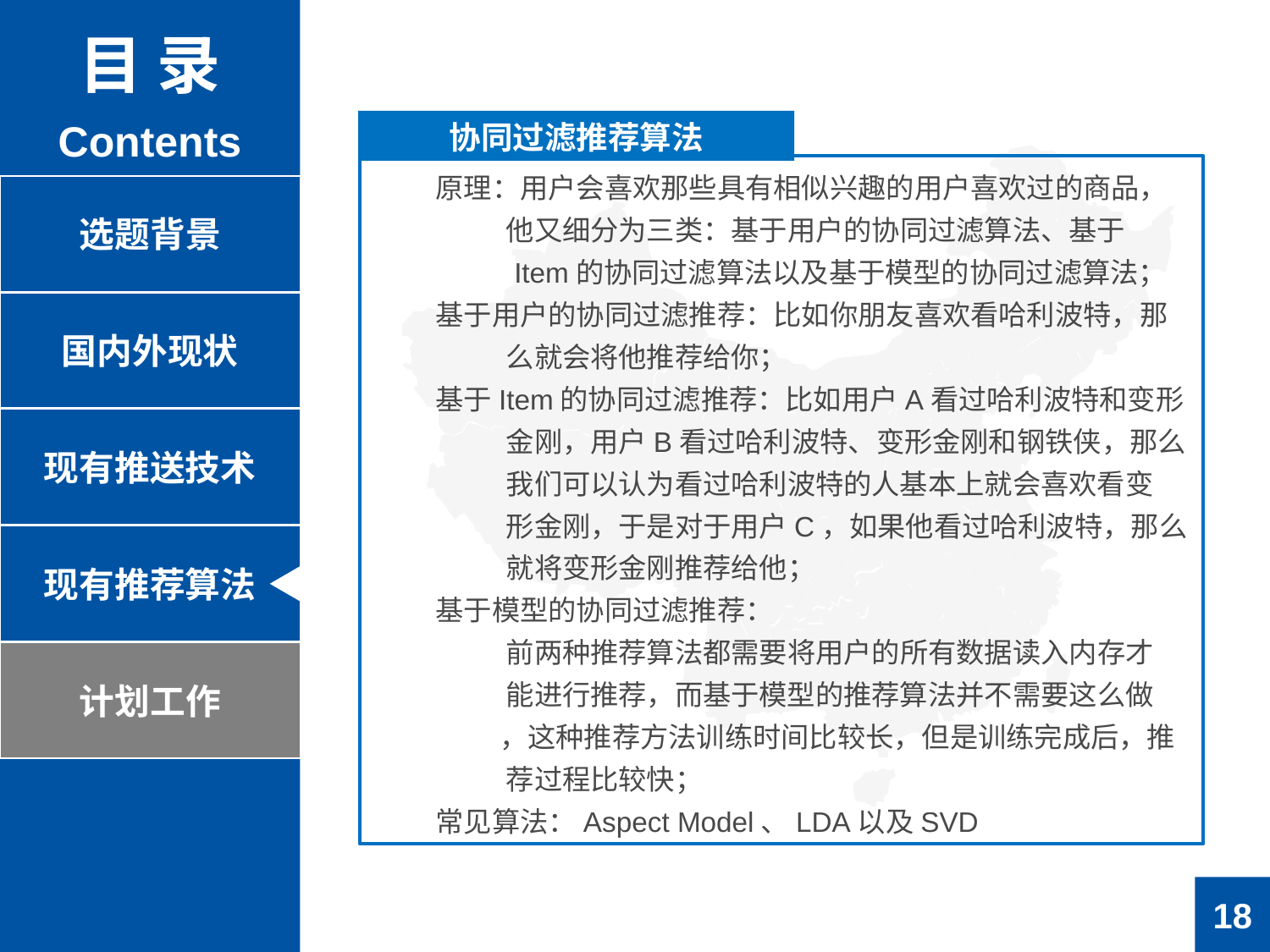

目 录
Contents
协同过滤推荐算法
原理：用户会喜欢那些具有相似兴趣的用户喜欢过的商品，
          他又细分为三类：基于用户的协同过滤算法、基于
          Item的协同过滤算法以及基于模型的协同过滤算法；
基于用户的协同过滤推荐：比如你朋友喜欢看哈利波特，那
          么就会将他推荐给你；
基于Item的协同过滤推荐：比如用户A看过哈利波特和变形
          金刚，用户B看过哈利波特、变形金刚和钢铁侠，那么
          我们可以认为看过哈利波特的人基本上就会喜欢看变
          形金刚，于是对于用户C，如果他看过哈利波特，那么
          就将变形金刚推荐给他；
基于模型的协同过滤推荐：
          前两种推荐算法都需要将用户的所有数据读入内存才
          能进行推荐，而基于模型的推荐算法并不需要这么做
         ，这种推荐方法训练时间比较长，但是训练完成后，推
          荐过程比较快；
常见算法：Aspect Model、LDA以及SVD
选题背景
国内外现状
现有推送技术
现有推荐算法

计划工作
18